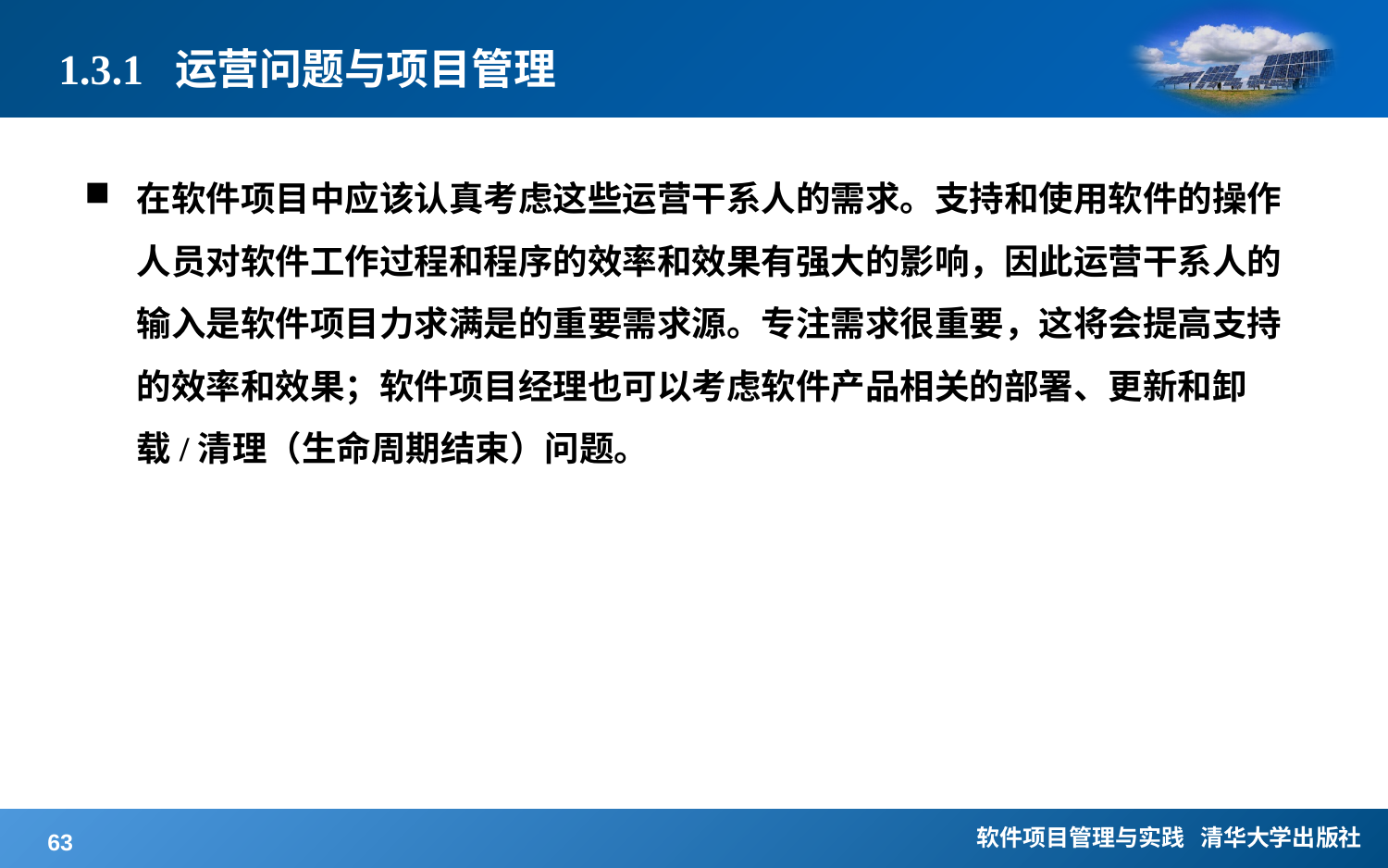

# 1.3.1  运营问题与项目管理
在软件项目中应该认真考虑这些运营干系人的需求。支持和使用软件的操作人员对软件工作过程和程序的效率和效果有强大的影响，因此运营干系人的输入是软件项目力求满是的重要需求源。专注需求很重要，这将会提高支持的效率和效果；软件项目经理也可以考虑软件产品相关的部署、更新和卸载/清理（生命周期结束）问题。